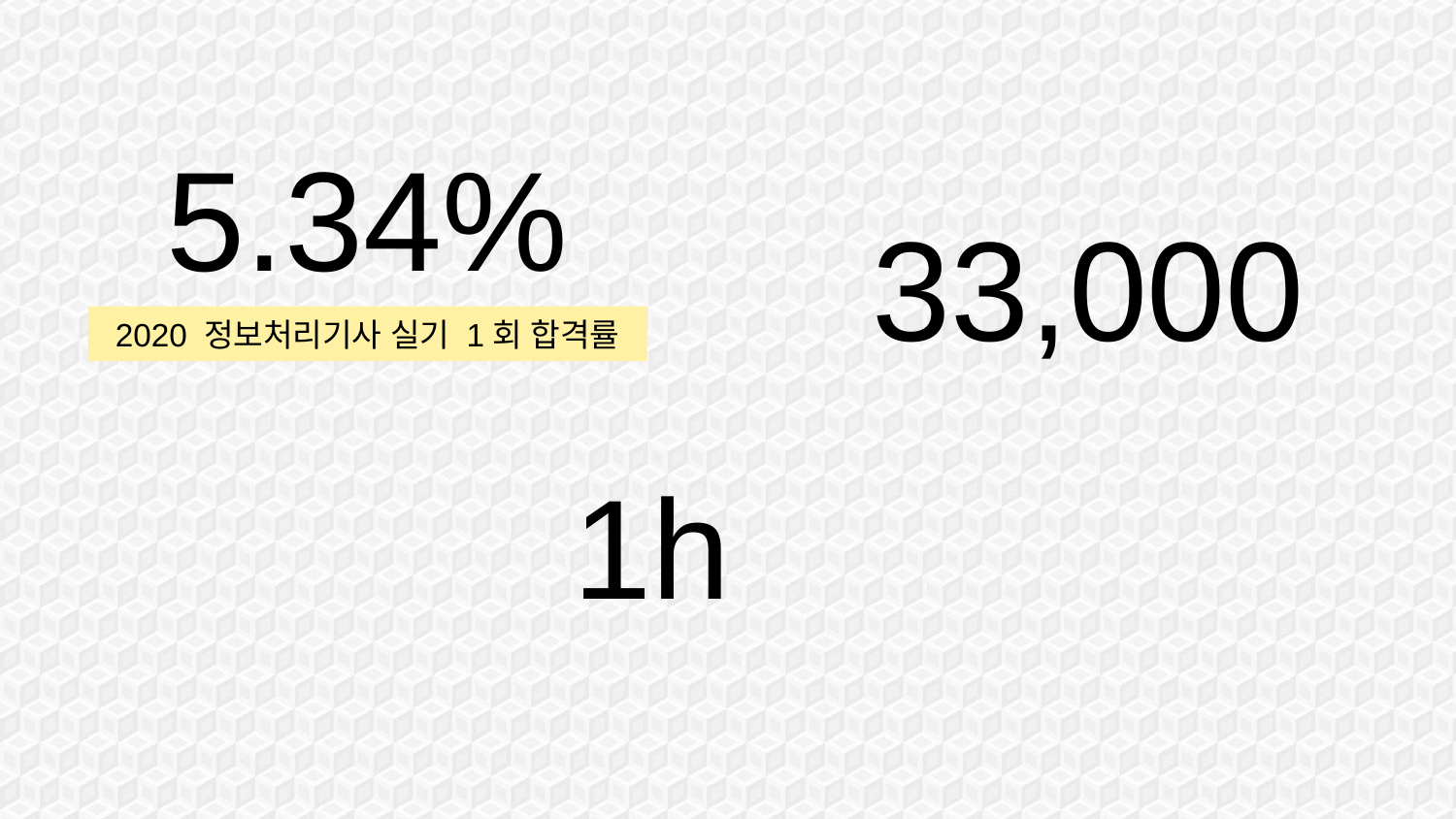

# 5.34%
33,000
2020 정보처리기사 실기 1회 합격률
1h